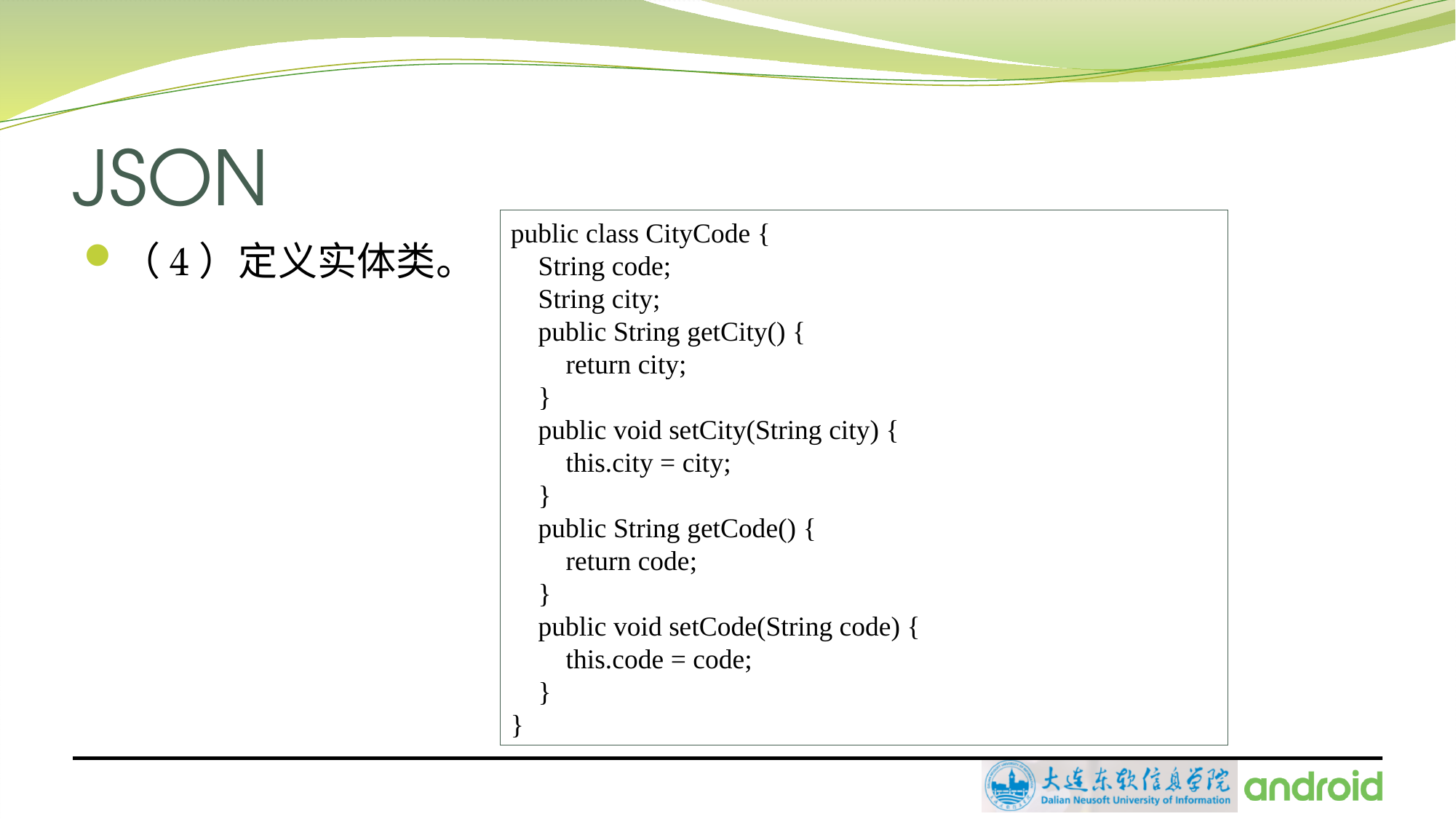

# JSON
public class CityCode {
    String code;
    String city;
    public String getCity() {
        return city;
    }
    public void setCity(String city) {
        this.city = city;
    }
    public String getCode() {
        return code;
    }
    public void setCode(String code) {
        this.code = code;
    }
}
（4）定义实体类。